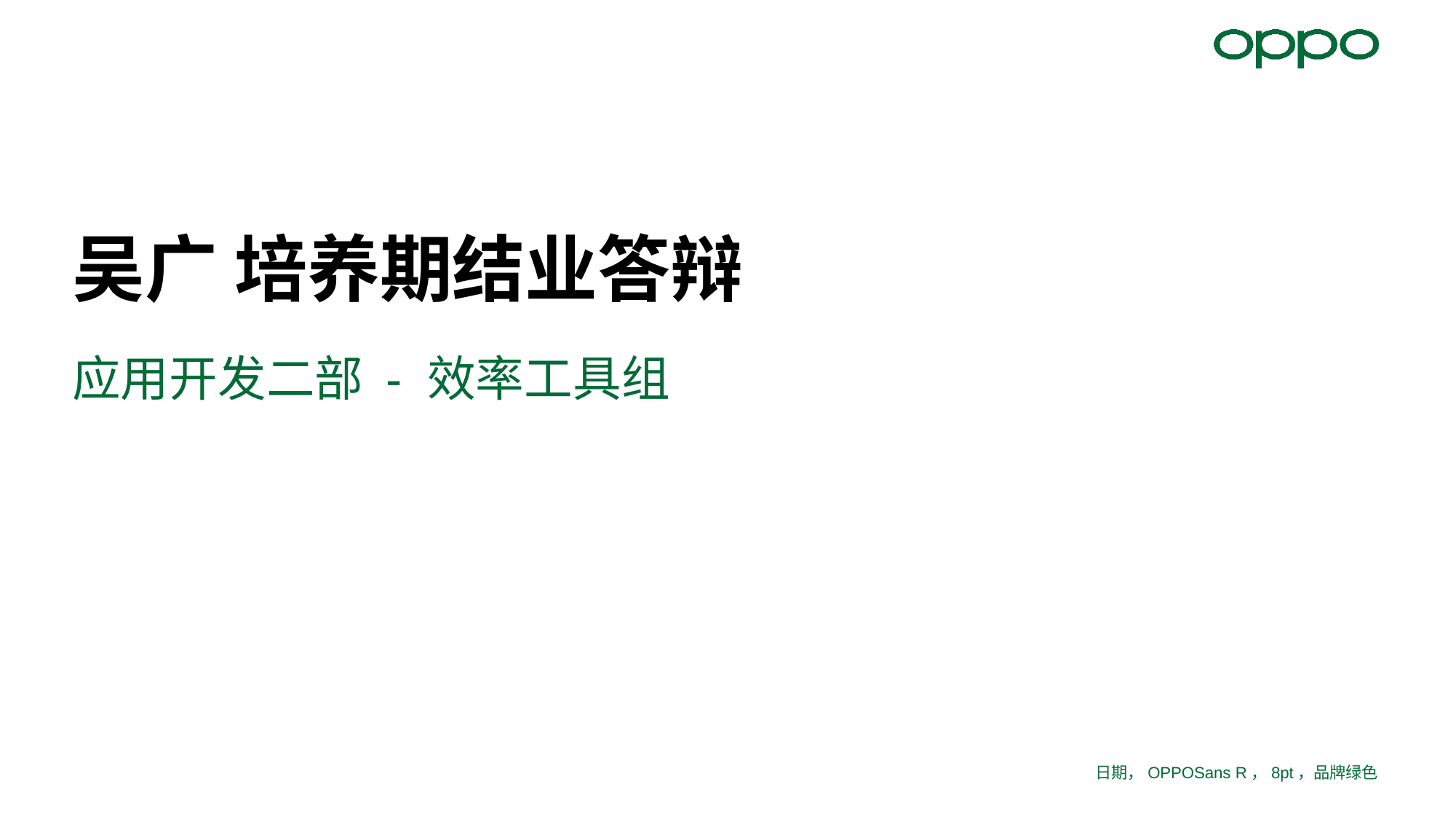

# 吴广 培养期结业答辩
应用开发二部 - 效率工具组
日期，OPPOSans R，8pt，品牌绿色